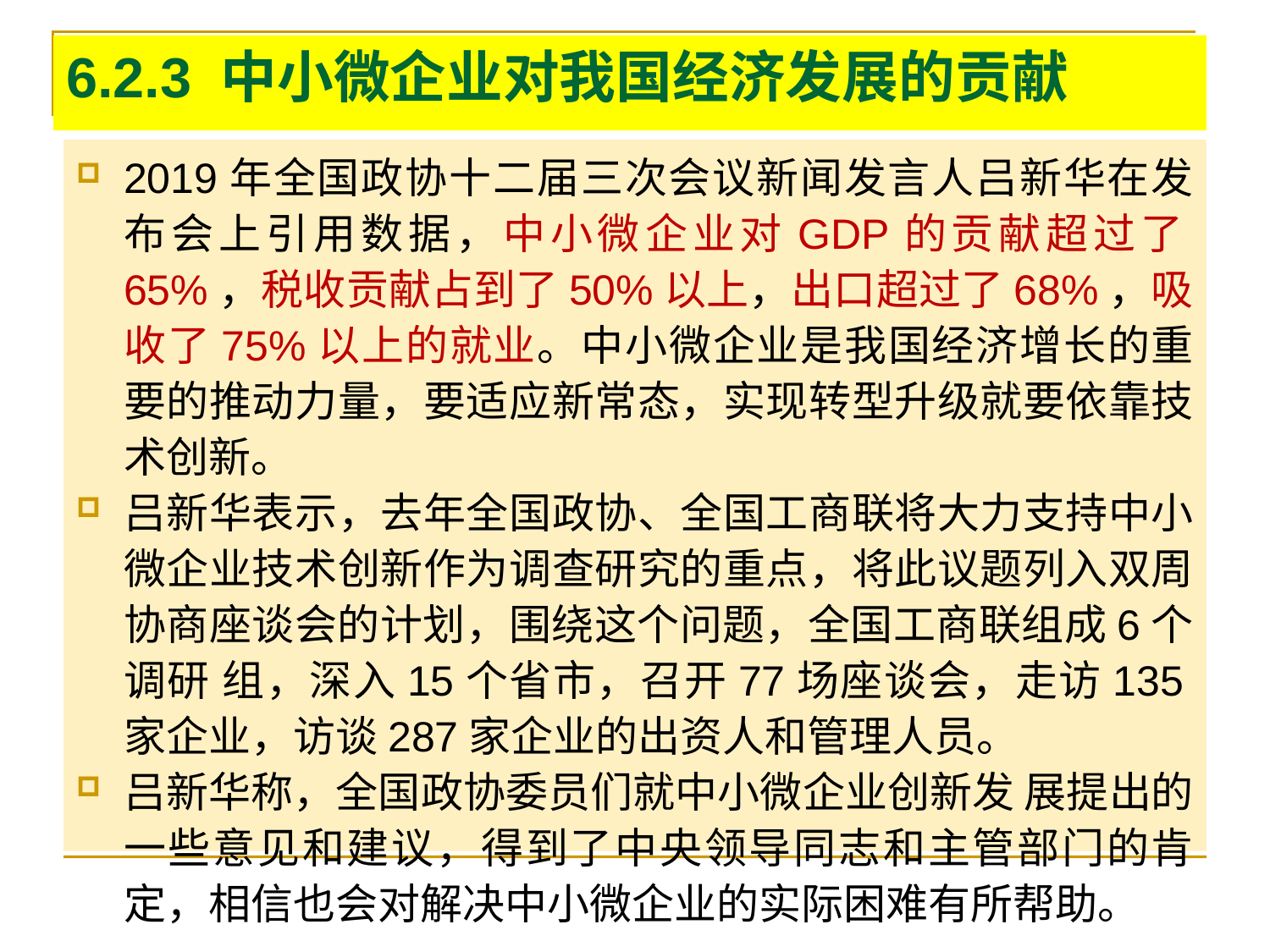

# 6.2.3 中小微企业对我国经济发展的贡献
2019年全国政协十二届三次会议新闻发言人吕新华在发布会上引用数据，中小微企业对GDP的贡献超过了65%，税收贡献占到了50%以上，出口超过了68%，吸收了75%以上的就业。中小微企业是我国经济增长的重要的推动力量，要适应新常态，实现转型升级就要依靠技术创新。
吕新华表示，去年全国政协、全国工商联将大力支持中小微企业技术创新作为调查研究的重点，将此议题列入双周协商座谈会的计划，围绕这个问题，全国工商联组成6个调研 组，深入15个省市，召开77场座谈会，走访135家企业，访谈287家企业的出资人和管理人员。
吕新华称，全国政协委员们就中小微企业创新发 展提出的一些意见和建议，得到了中央领导同志和主管部门的肯定，相信也会对解决中小微企业的实际困难有所帮助。

11